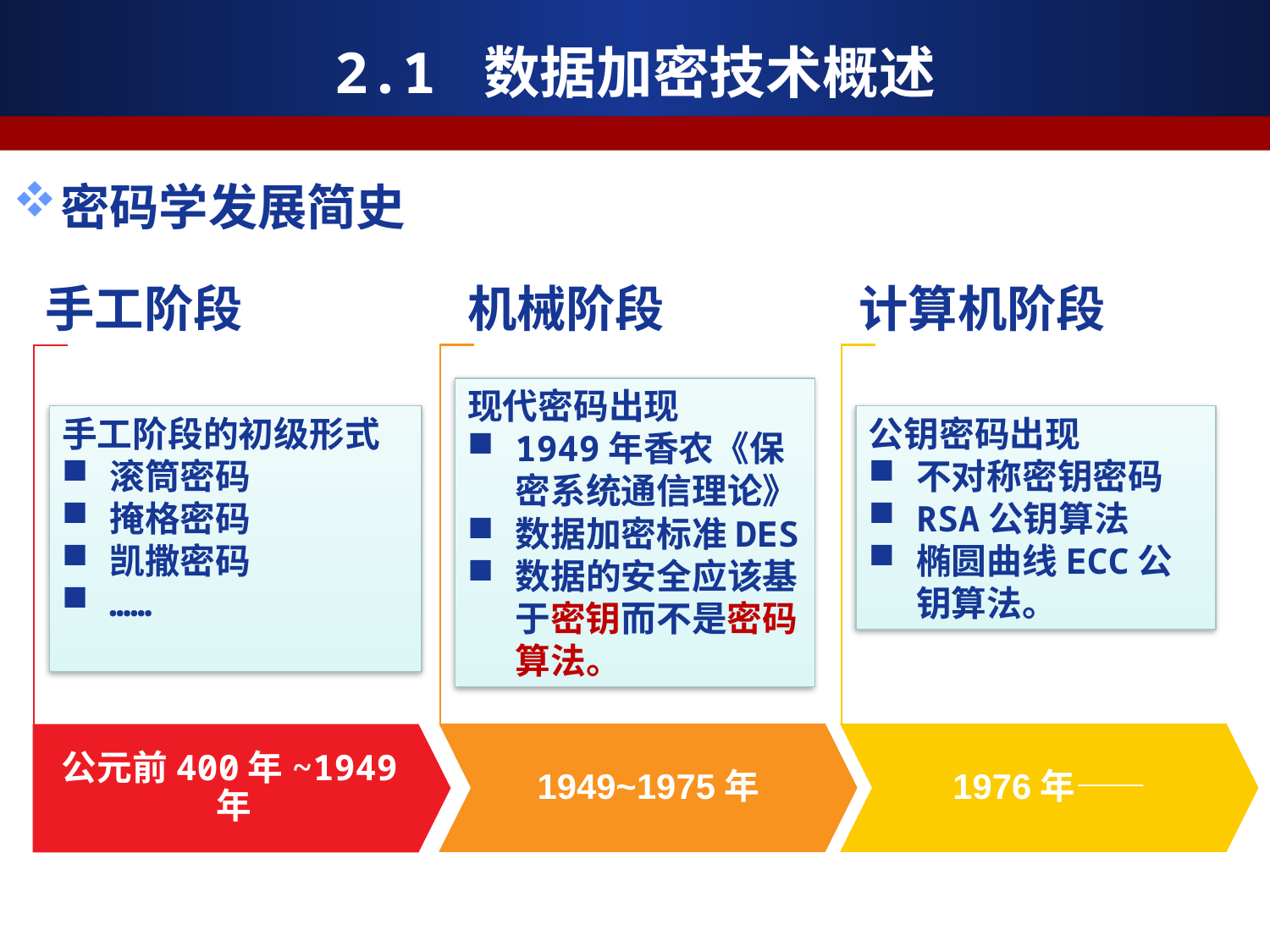

2.1 数据加密技术概述
密码学发展简史
公元前400年~1949年
1949~1975年
1976年——
机械阶段
计算机阶段
手工阶段
现代密码出现
1949年香农《保密系统通信理论》
数据加密标准DES
数据的安全应该基于密钥而不是密码算法。
公钥密码出现
不对称密钥密码
RSA公钥算法
椭圆曲线ECC公钥算法。
手工阶段的初级形式
滚筒密码
掩格密码
凯撒密码
……

4